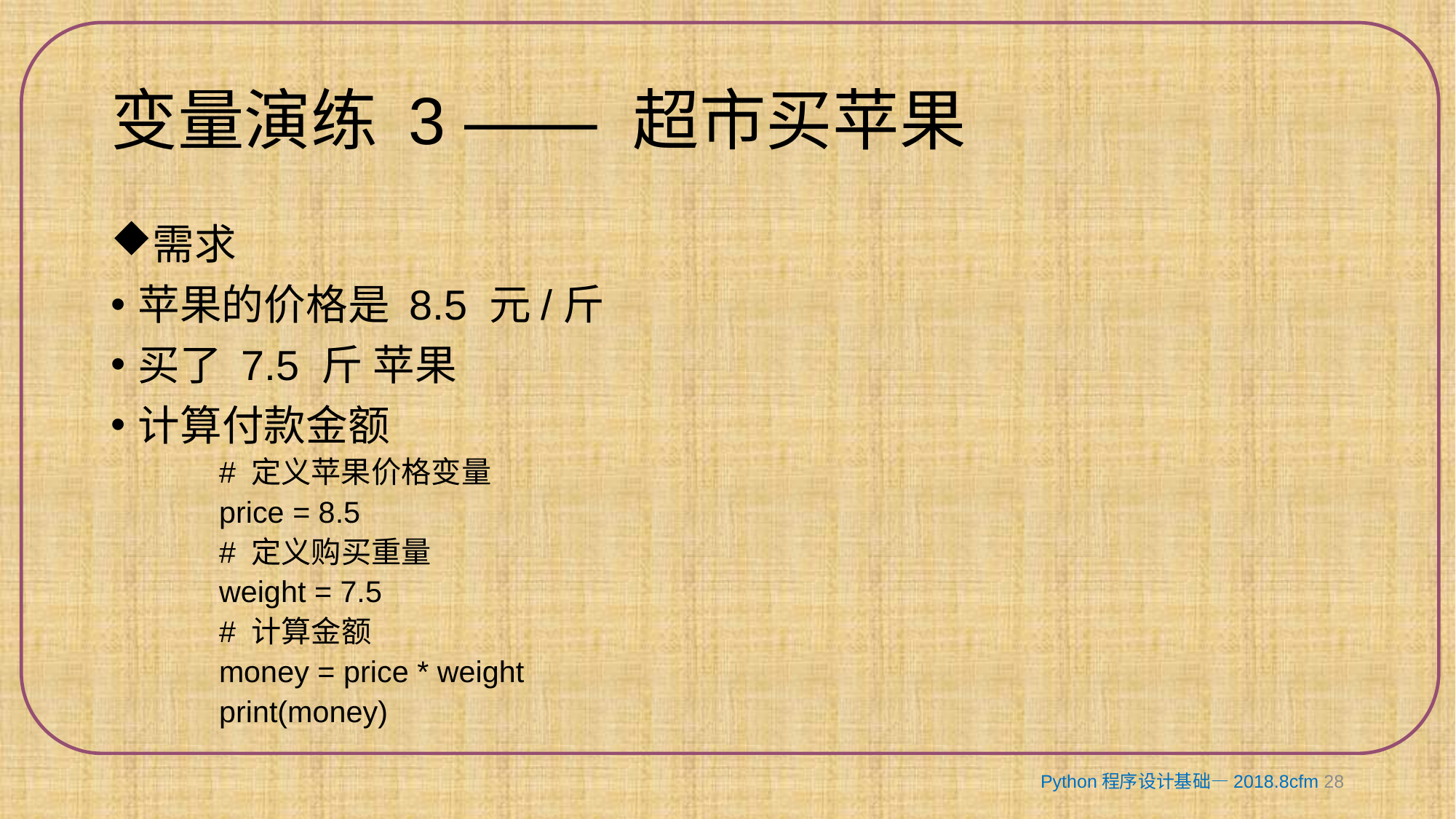

# 变量演练 3 —— 超市买苹果
需求
苹果的价格是 8.5 元/斤
买了 7.5 斤 苹果
计算付款金额
# 定义苹果价格变量
price = 8.5
# 定义购买重量
weight = 7.5
# 计算金额
money = price * weight
print(money)

Python程序设计基础—2018.8cfm 28